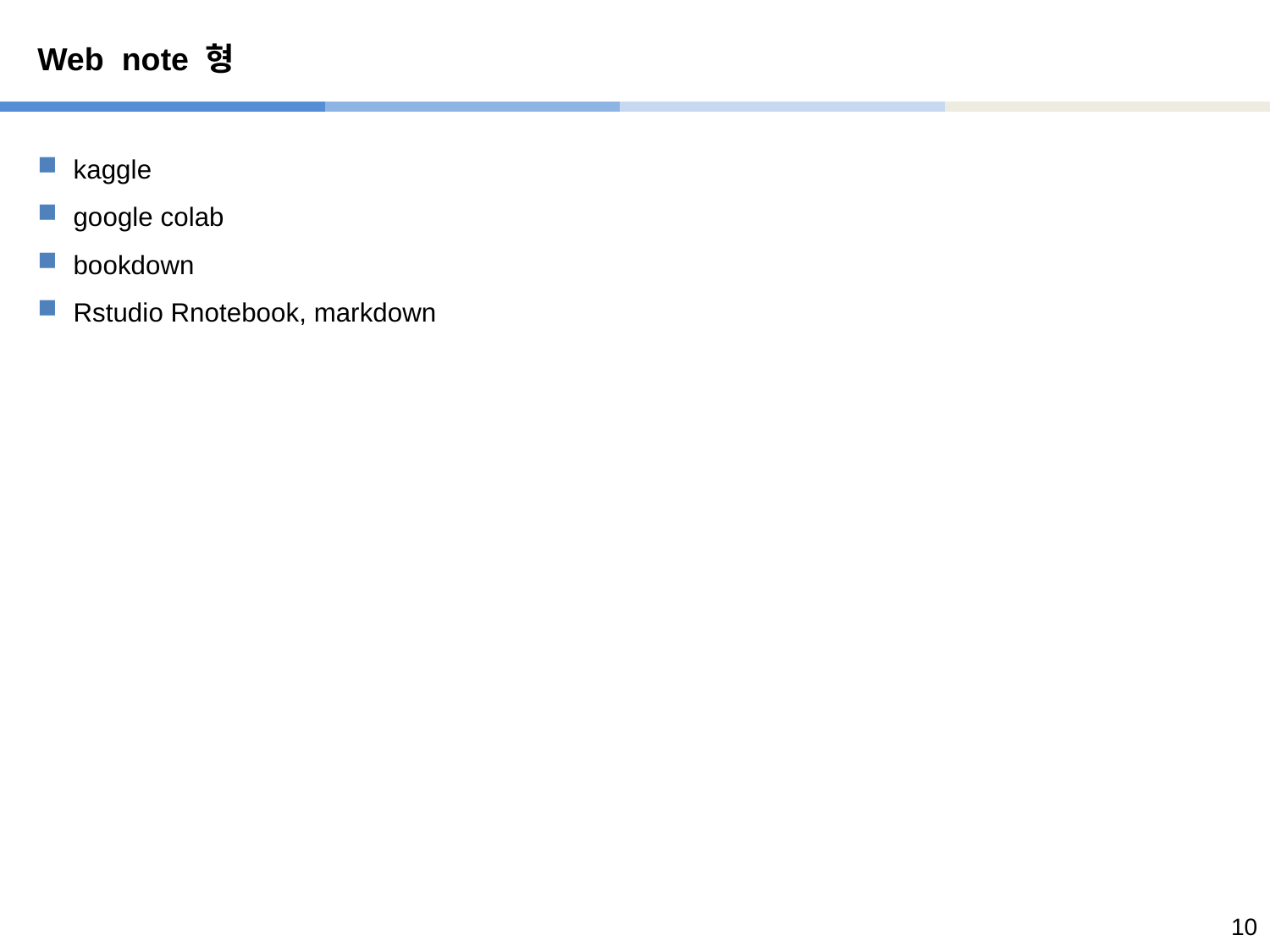

# Web  note 형
kaggle
google colab
bookdown
Rstudio Rnotebook, markdown